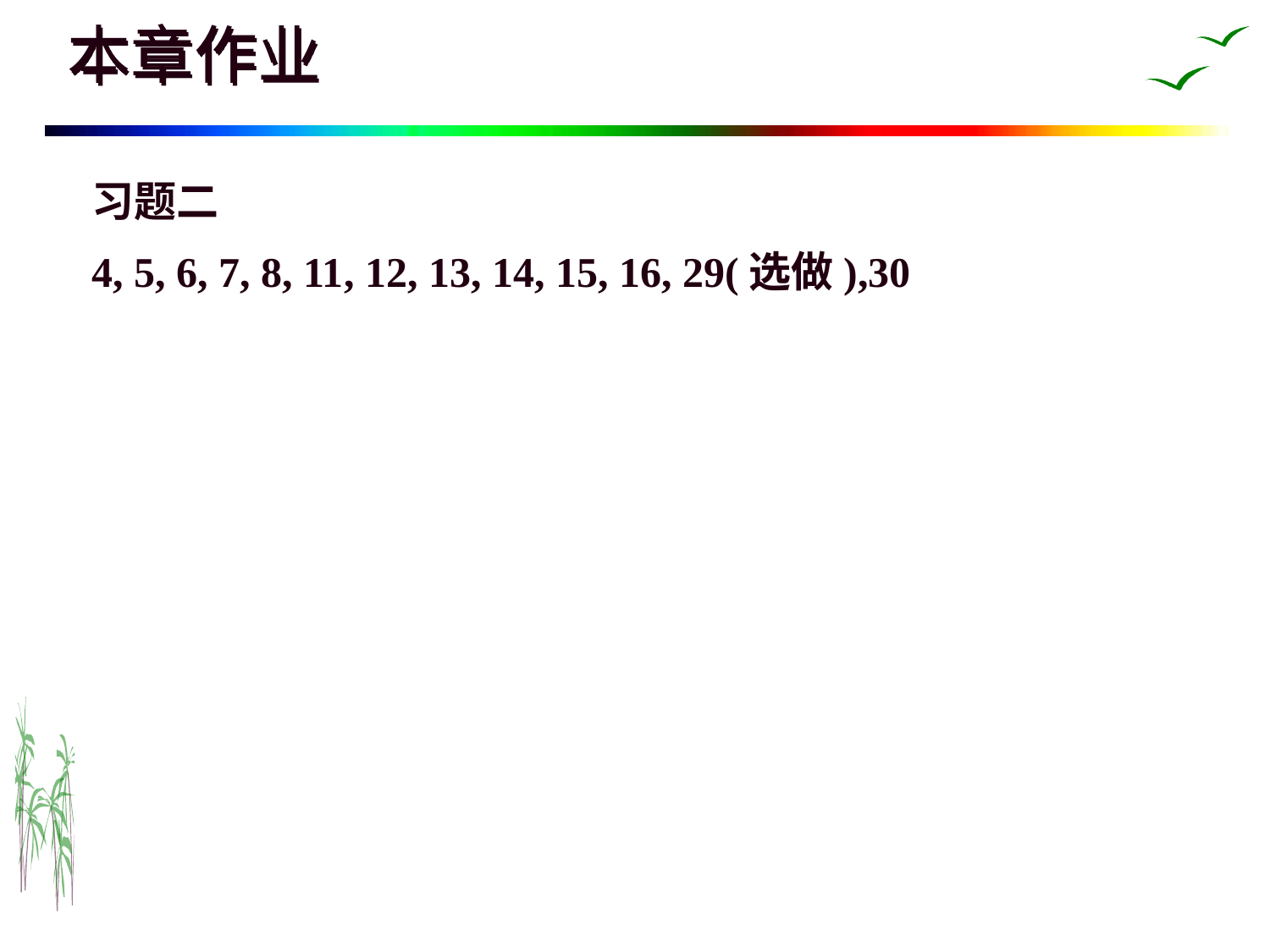

# 本章作业
习题二
4, 5, 6, 7, 8, 11, 12, 13, 14, 15, 16, 29(选做),30